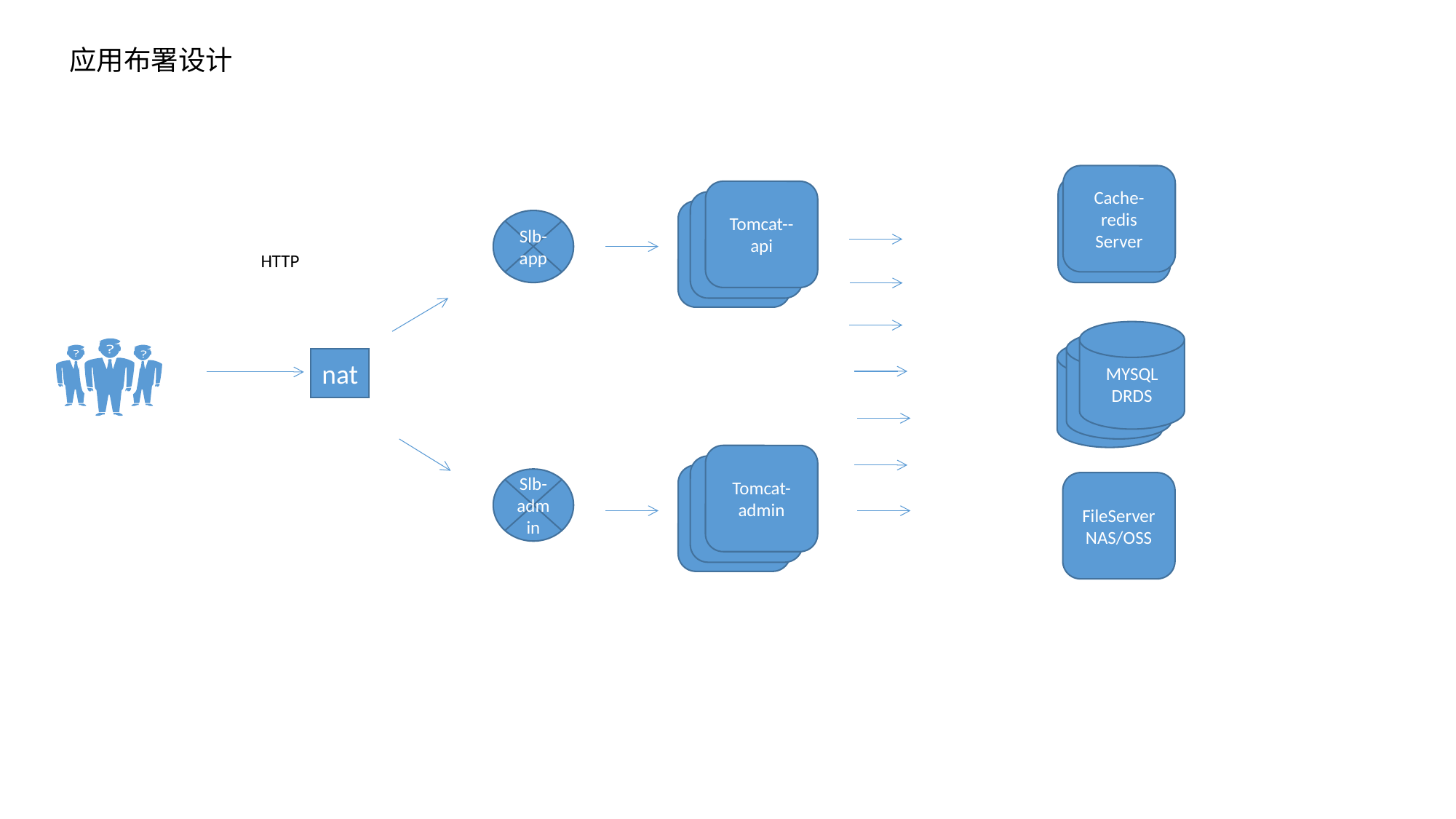

应用布署设计
Cache-redis
Server
Cache
Server
Tomcat--api
Tomcat
Tomcat
Slb-app
HTTP
MYSQL DRDS
mysql
mysql

nat
Tomcat-admin
Tomcat
Tomcat
Slb-admin
FileServer
NAS/OSS